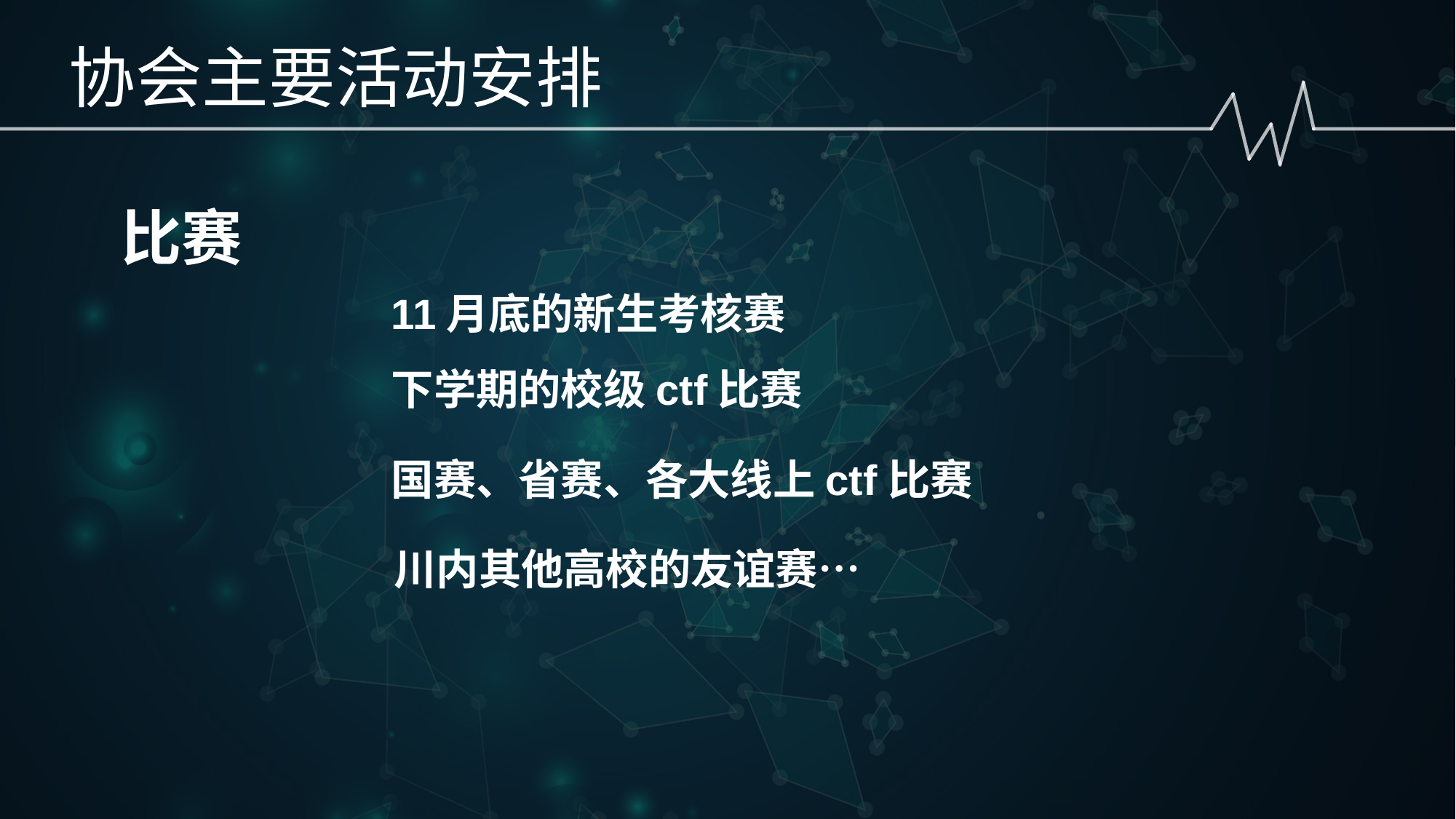

协会主要活动安排
比赛
11月底的新生考核赛
下学期的校级ctf比赛
国赛、省赛、各大线上ctf比赛
川内其他高校的友谊赛…